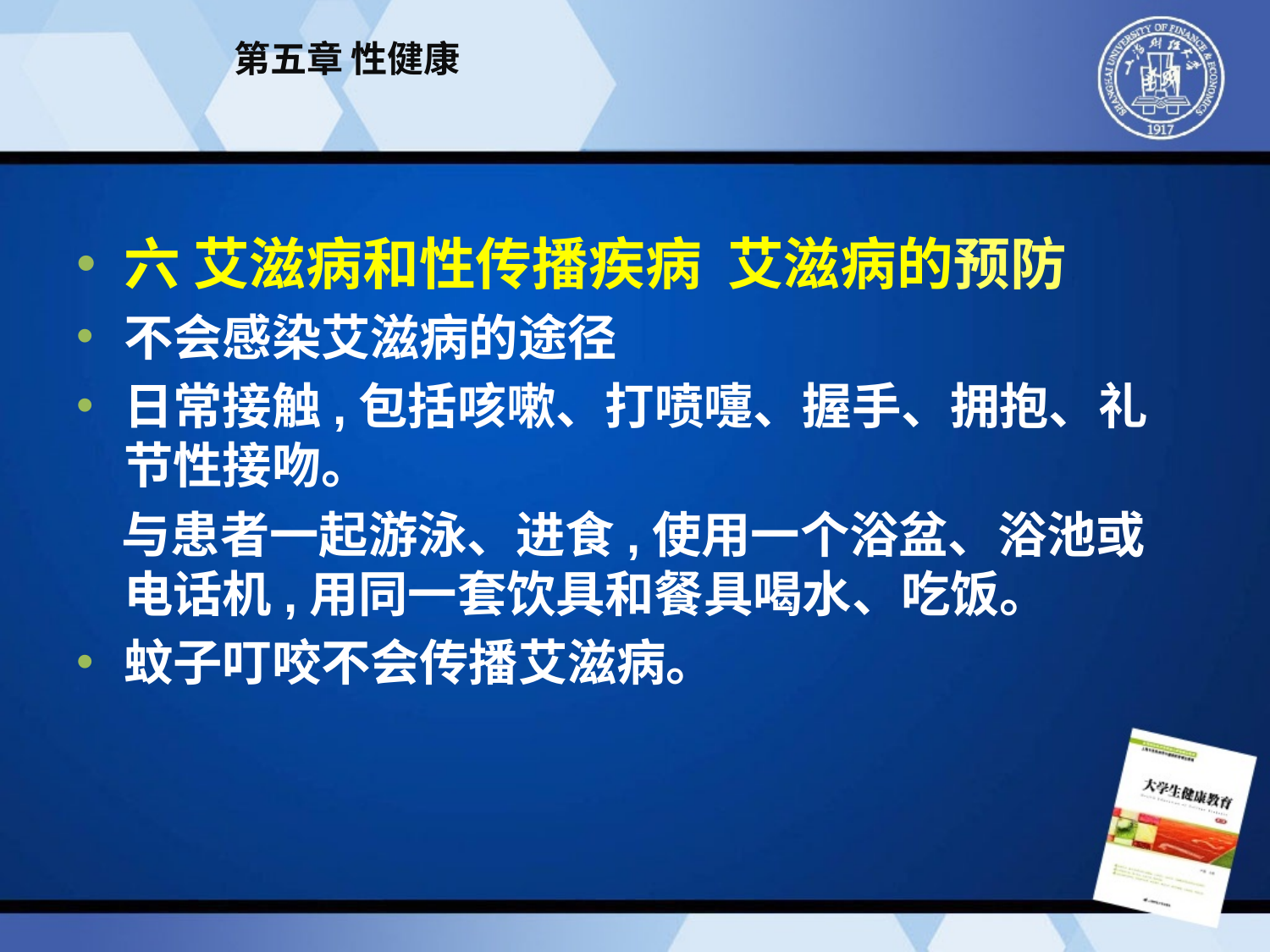

# 第五章 性健康
六 艾滋病和性传播疾病  艾滋病的预防
不会感染艾滋病的途径
日常接触,包括咳嗽、打喷嚏、握手、拥抱、礼节性接吻。
   与患者一起游泳、进食,使用一个浴盆、浴池或电话机,用同一套饮具和餐具喝水、吃饭。
蚊子叮咬不会传播艾滋病。